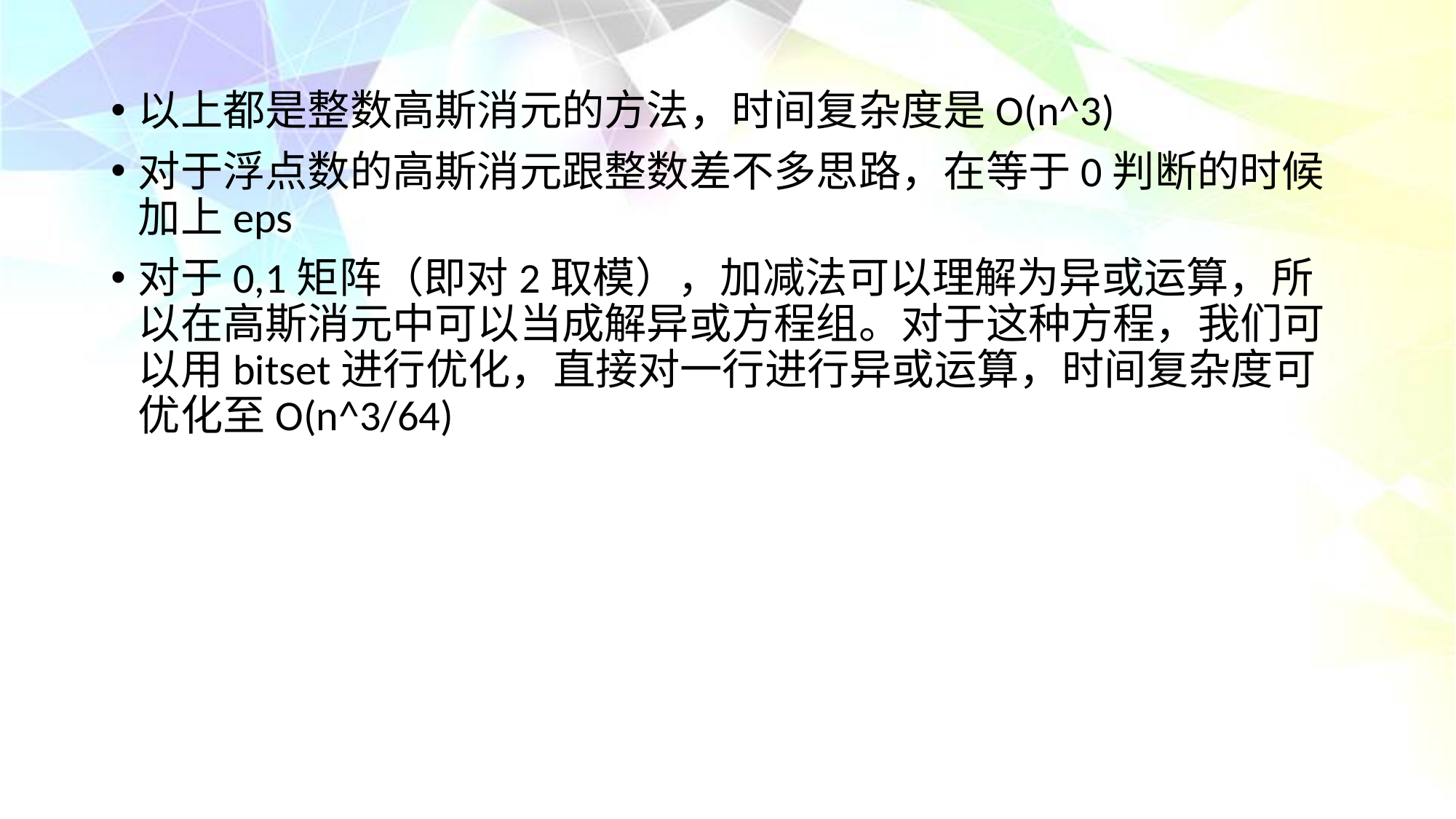

以上都是整数高斯消元的方法，时间复杂度是O(n^3)
对于浮点数的高斯消元跟整数差不多思路，在等于0判断的时候加上eps
对于0,1矩阵（即对2取模），加减法可以理解为异或运算，所以在高斯消元中可以当成解异或方程组。对于这种方程，我们可以用bitset进行优化，直接对一行进行异或运算，时间复杂度可优化至O(n^3/64)